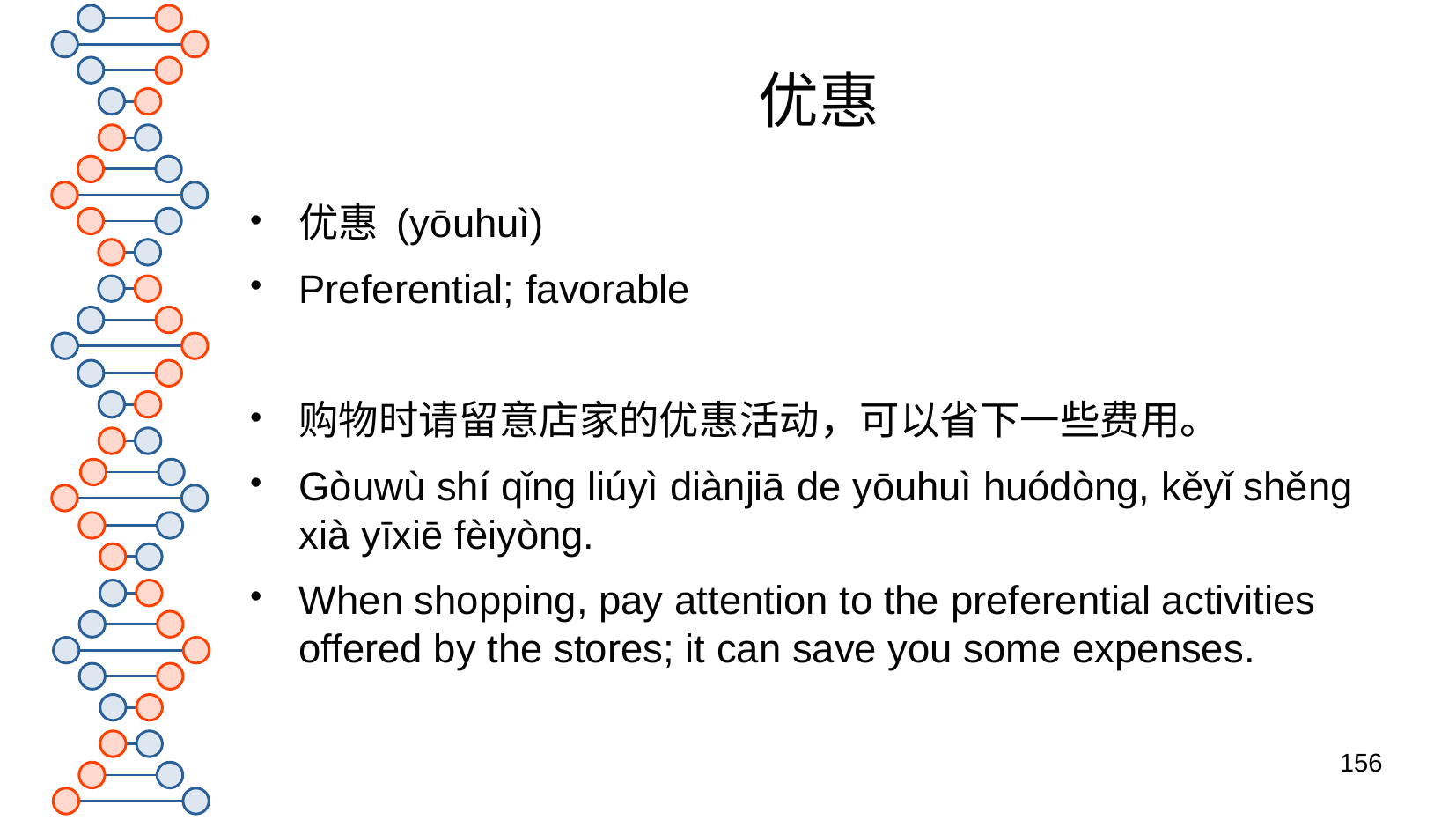

# 优惠
优惠 (yōuhuì)
Preferential; favorable

购物时请留意店家的优惠活动，可以省下一些费用。
Gòuwù shí qǐng liúyì diànjiā de yōuhuì huódòng, kěyǐ shěng xià yīxiē fèiyòng.
When shopping, pay attention to the preferential activities offered by the stores; it can save you some expenses.

156